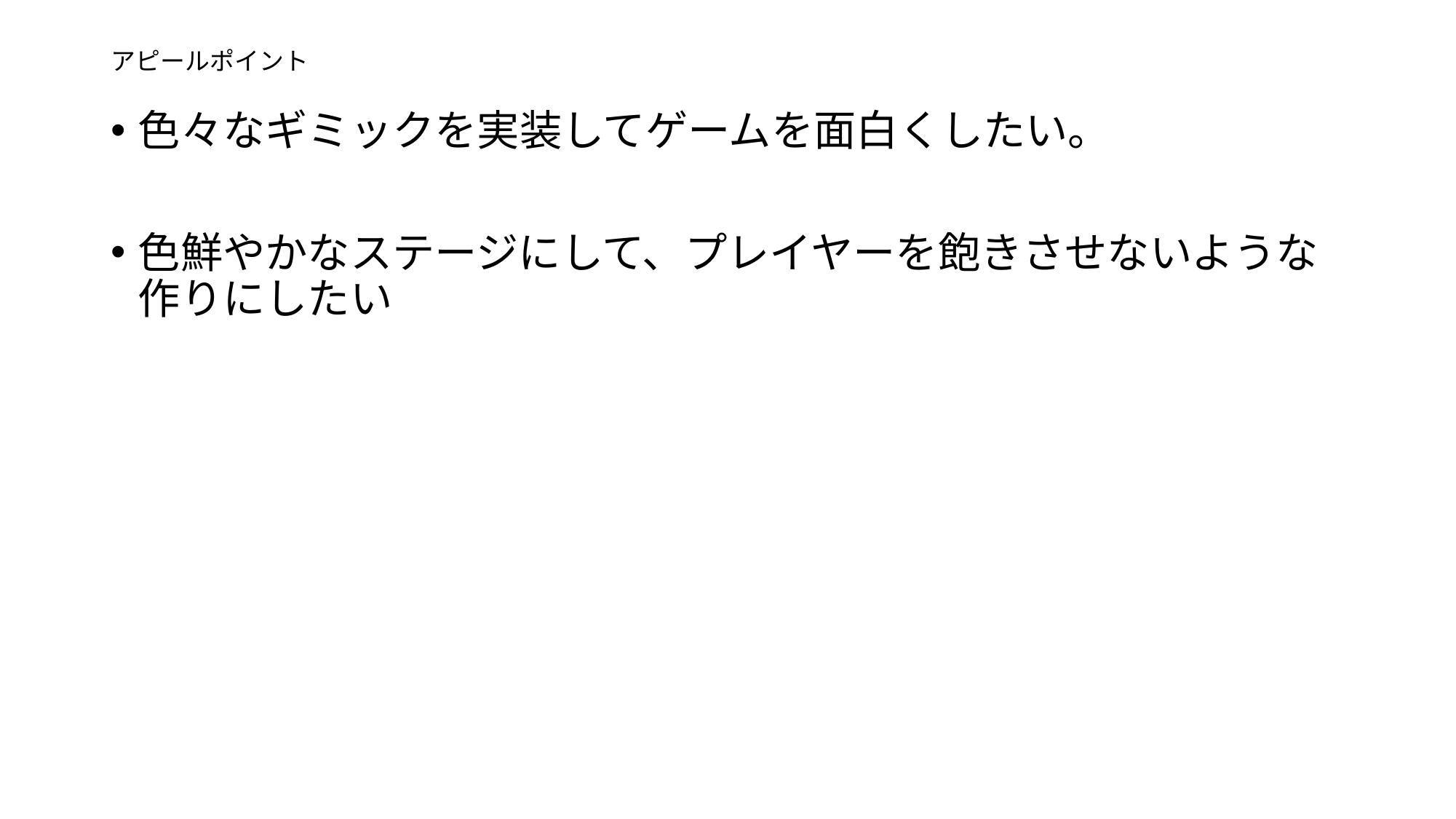

# アピールポイント
色々なギミックを実装してゲームを面白くしたい。

色鮮やかなステージにして、プレイヤーを飽きさせないような作りにしたい